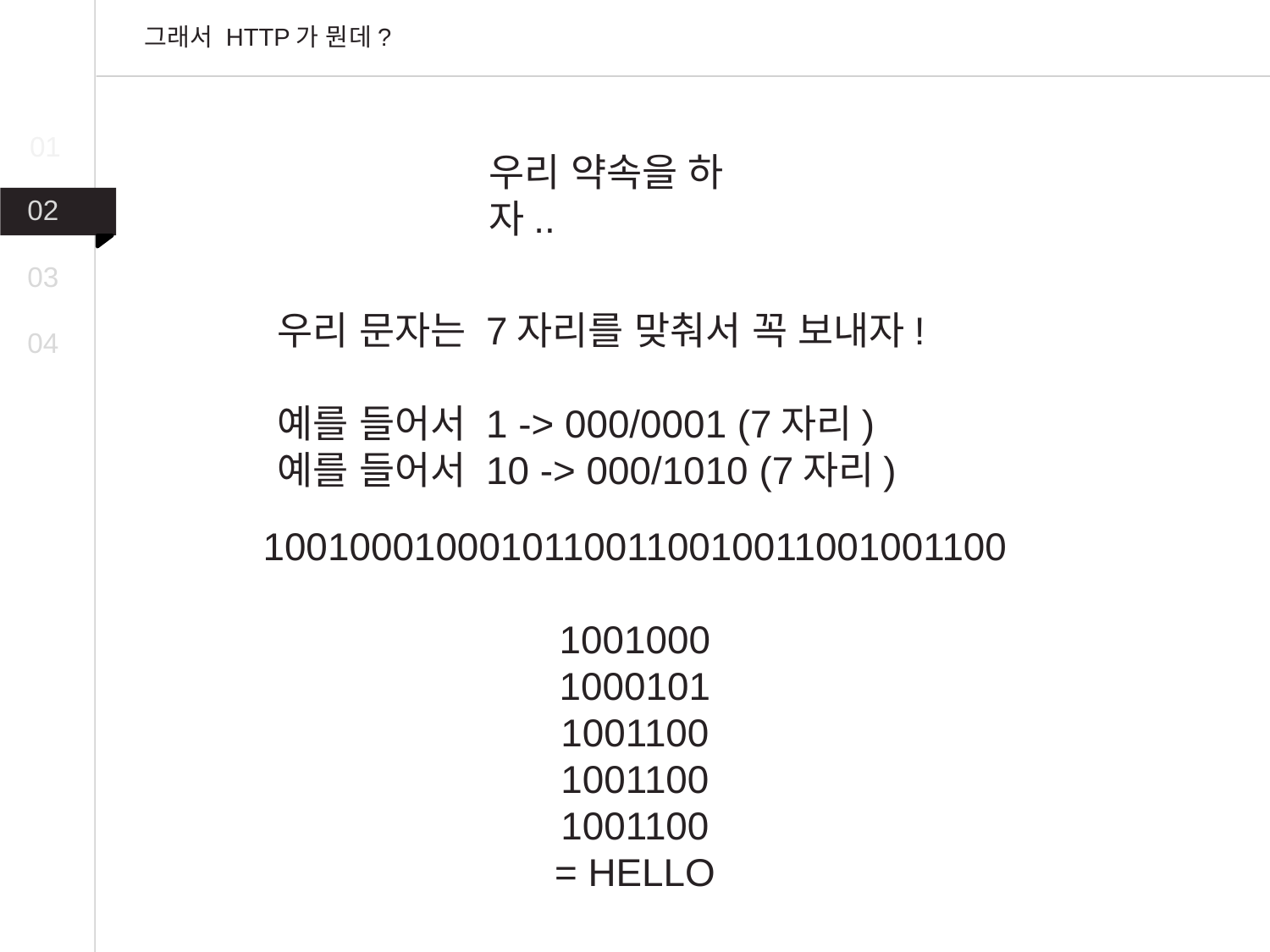

그래서 HTTP가 뭔데?
01
우리 약속을 하자..
02

03
우리 문자는 7자리를 맞춰서 꼭 보내자!

예를 들어서 1 -> 000/0001 (7자리)
예를 들어서 10 -> 000/1010 (7자리)
04
10010001000101100110010011001001100

1001000
1000101
1001100
1001100
1001100
= HELLO